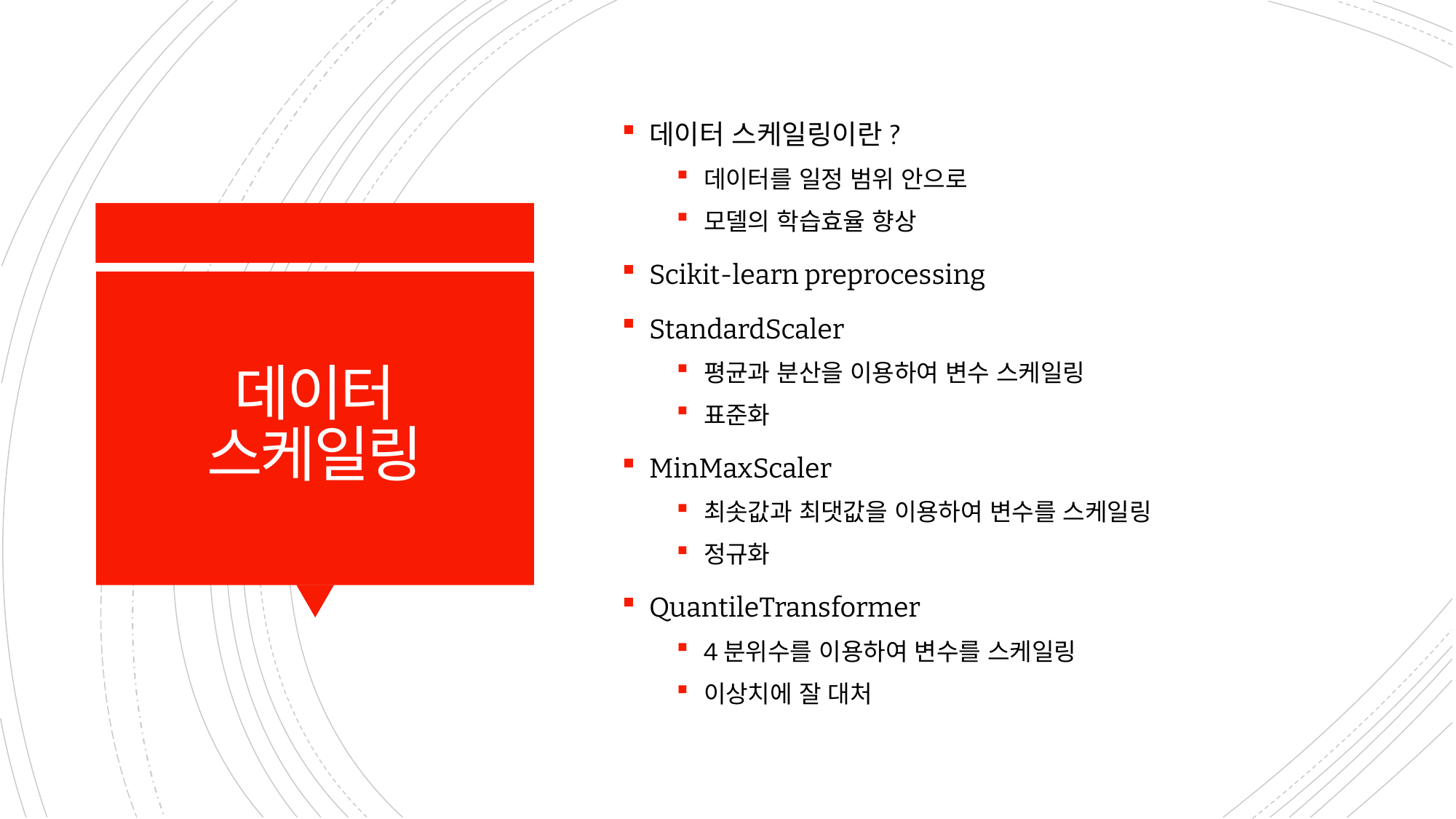

데이터 스케일링이란?
데이터를 일정 범위 안으로
모델의 학습효율 향상
Scikit-learn preprocessing
StandardScaler
평균과 분산을 이용하여 변수 스케일링
표준화
MinMaxScaler
최솟값과 최댓값을 이용하여 변수를 스케일링
정규화
QuantileTransformer
4분위수를 이용하여 변수를 스케일링
이상치에 잘 대처
# 데이터 스케일링